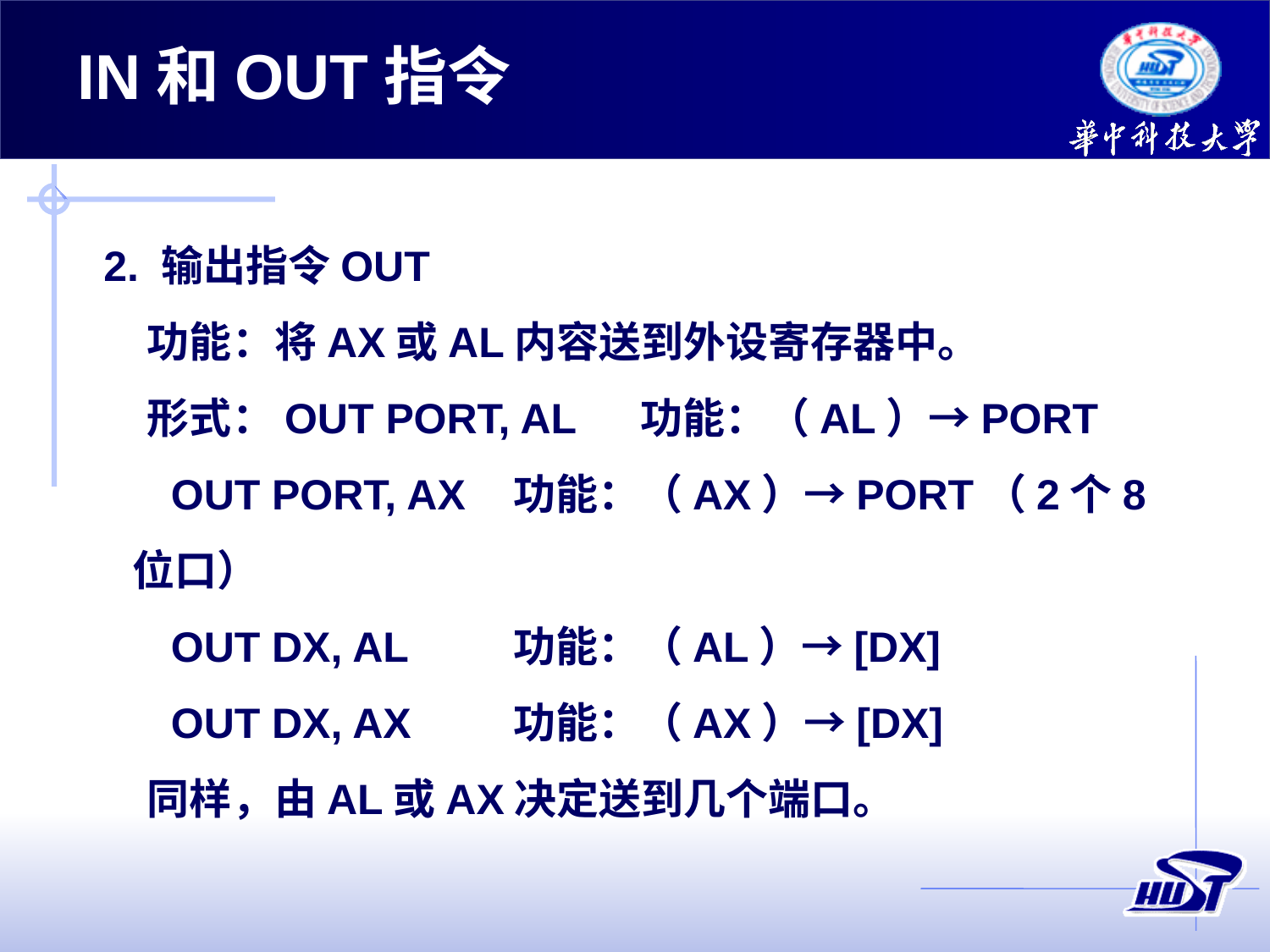

# IN和OUT指令
2. 输出指令OUT
功能：将AX或AL内容送到外设寄存器中。
形式：OUT PORT, AL	功能：（AL）→PORT
  OUT PORT, AX	功能：（AX）→PORT（2个8位口）
  OUT DX, AL	功能：（AL）→[DX]
  OUT DX, AX	功能：（AX）→[DX]
同样，由AL或AX决定送到几个端口。